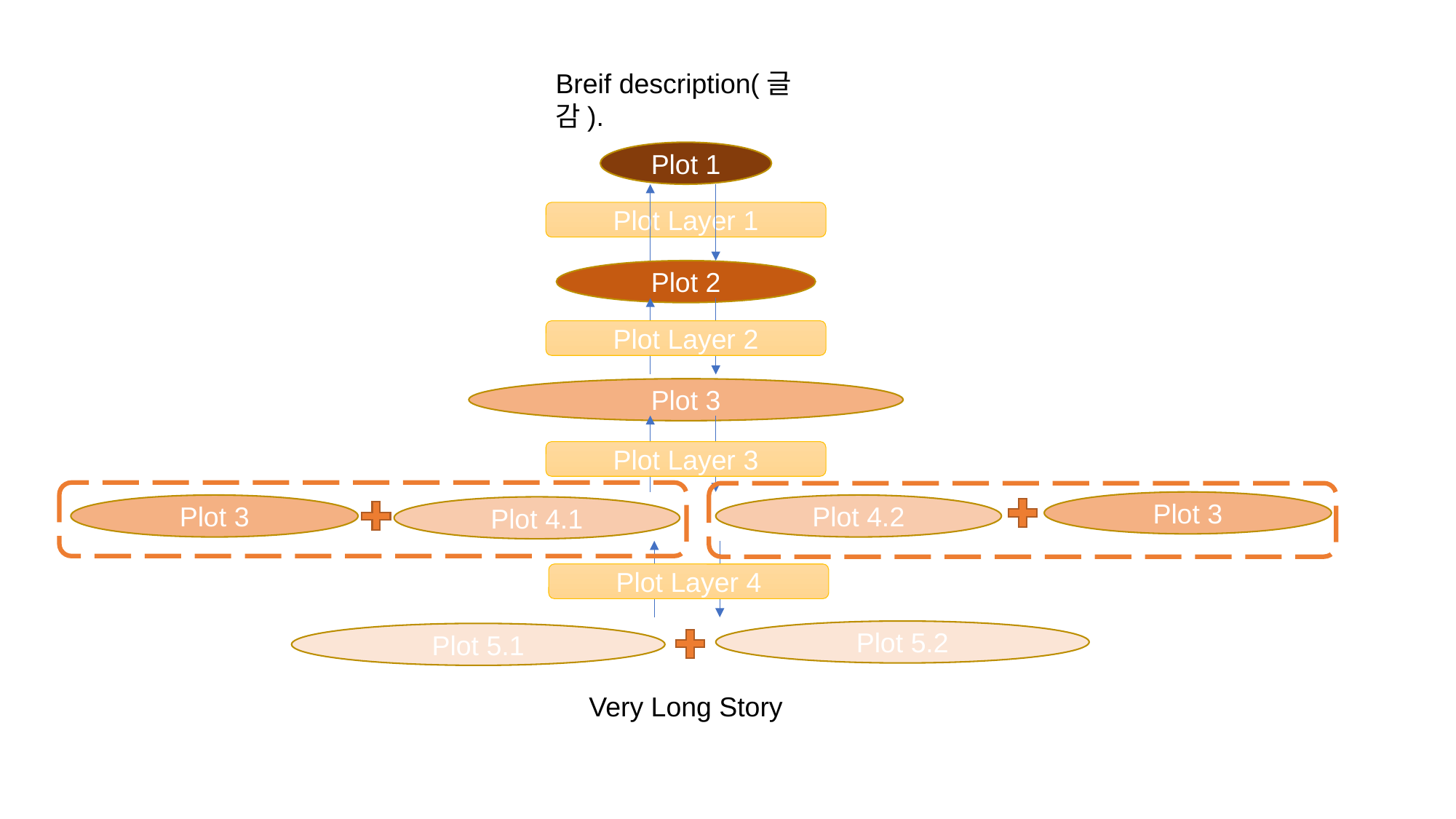

Breif description(글감).
Plot 1
Plot Layer 1
Plot 2
Plot Layer 2
Plot 3
Plot Layer 3

Plot 3
Plot 3
Plot 4.2
Plot 4.1

Plot Layer 4
Plot 5.2
Plot 5.1

Very Long Story